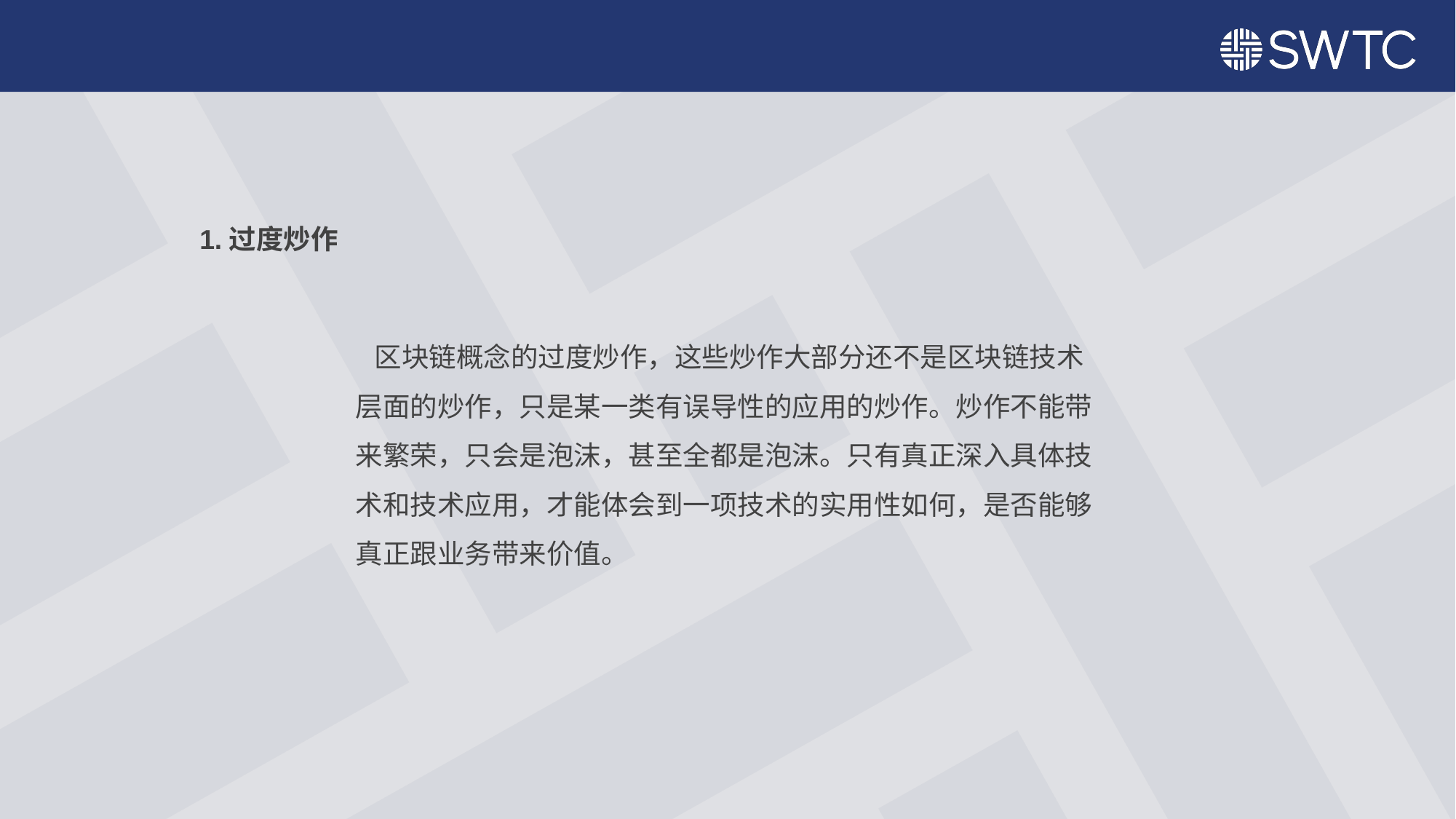

区块链概念的过度炒作，这些炒作大部分还不是区块链技术层面的炒作，只是某一类有误导性的应用的炒作。炒作不能带来繁荣，只会是泡沫，甚至全都是泡沫。只有真正深入具体技术和技术应用，才能体会到一项技术的实用性如何，是否能够真正跟业务带来价值。
  1.过度炒作